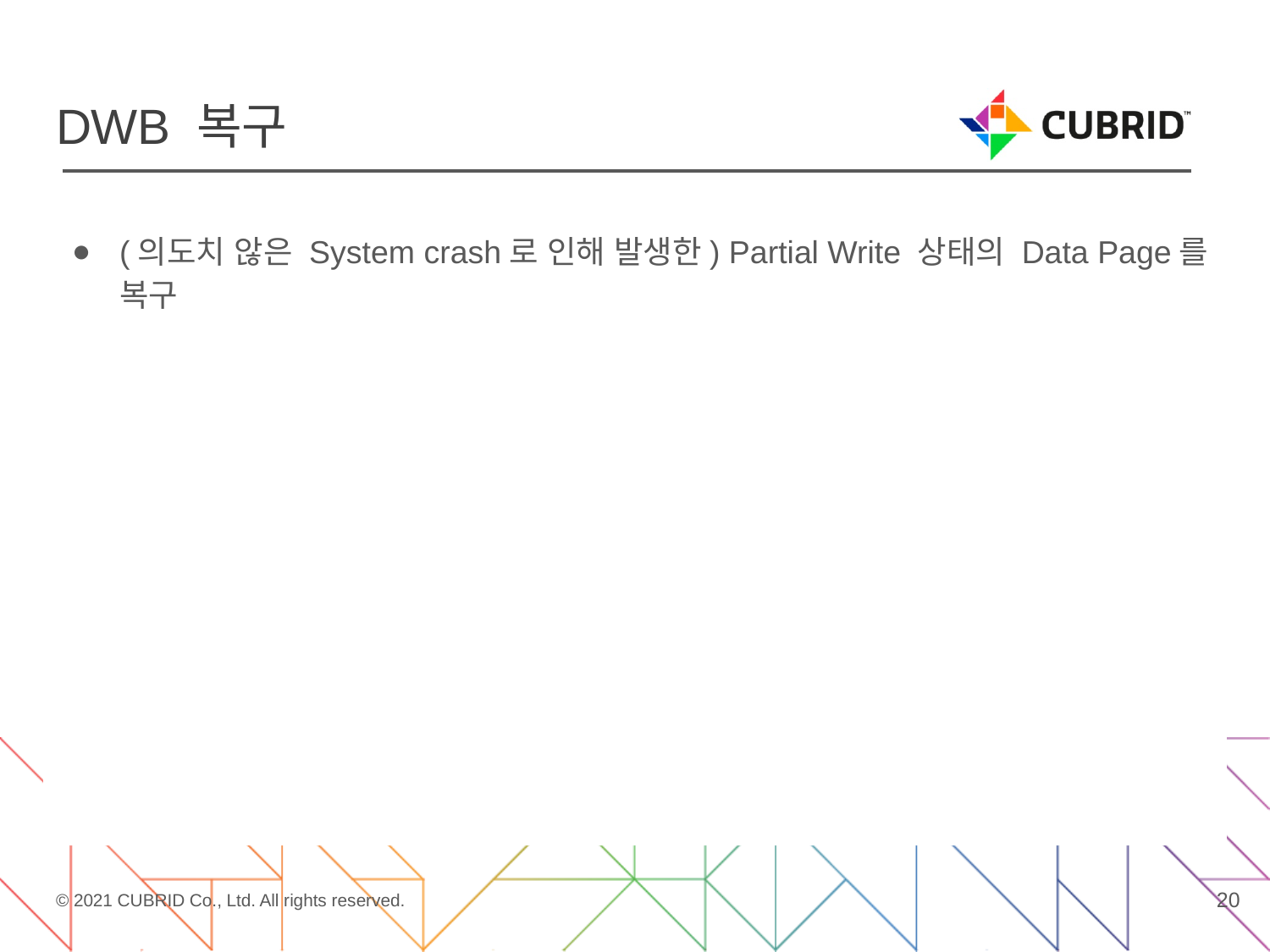

# DWB 복구
(의도치 않은 System crash로 인해 발생한) Partial Write 상태의 Data Page를 복구

20
© 2021 CUBRID Co., Ltd. All rights reserved.